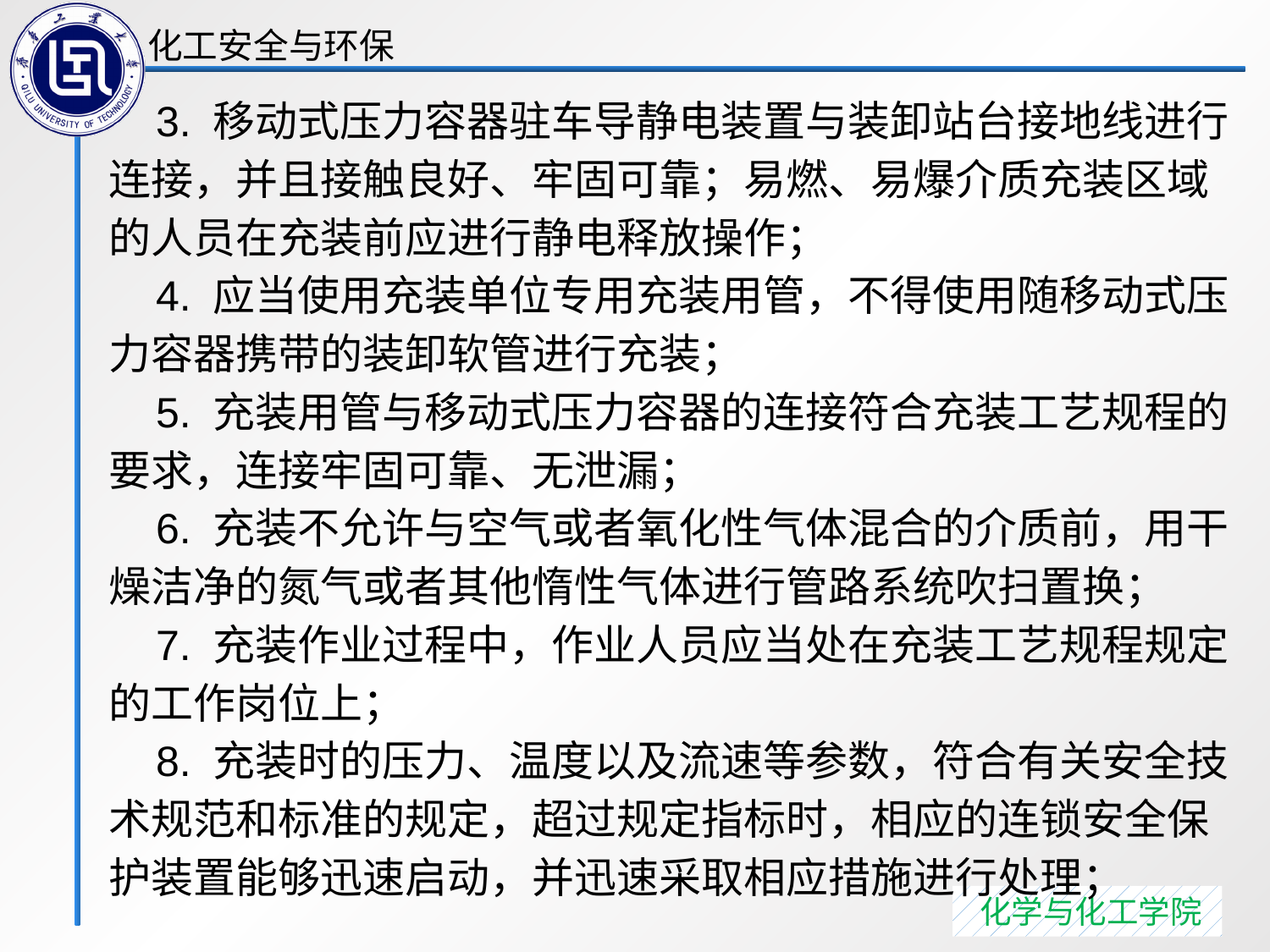

3. 移动式压力容器驻车导静电装置与装卸站台接地线进行连接，并且接触良好、牢固可靠；易燃、易爆介质充装区域的人员在充装前应进行静电释放操作；
    4. 应当使用充装单位专用充装用管，不得使用随移动式压力容器携带的装卸软管进行充装；
    5. 充装用管与移动式压力容器的连接符合充装工艺规程的要求，连接牢固可靠、无泄漏；
    6. 充装不允许与空气或者氧化性气体混合的介质前，用干燥洁净的氮气或者其他惰性气体进行管路系统吹扫置换；
    7. 充装作业过程中，作业人员应当处在充装工艺规程规定的工作岗位上；
    8. 充装时的压力、温度以及流速等参数，符合有关安全技术规范和标准的规定，超过规定指标时，相应的连锁安全保护装置能够迅速启动，并迅速采取相应措施进行处理；